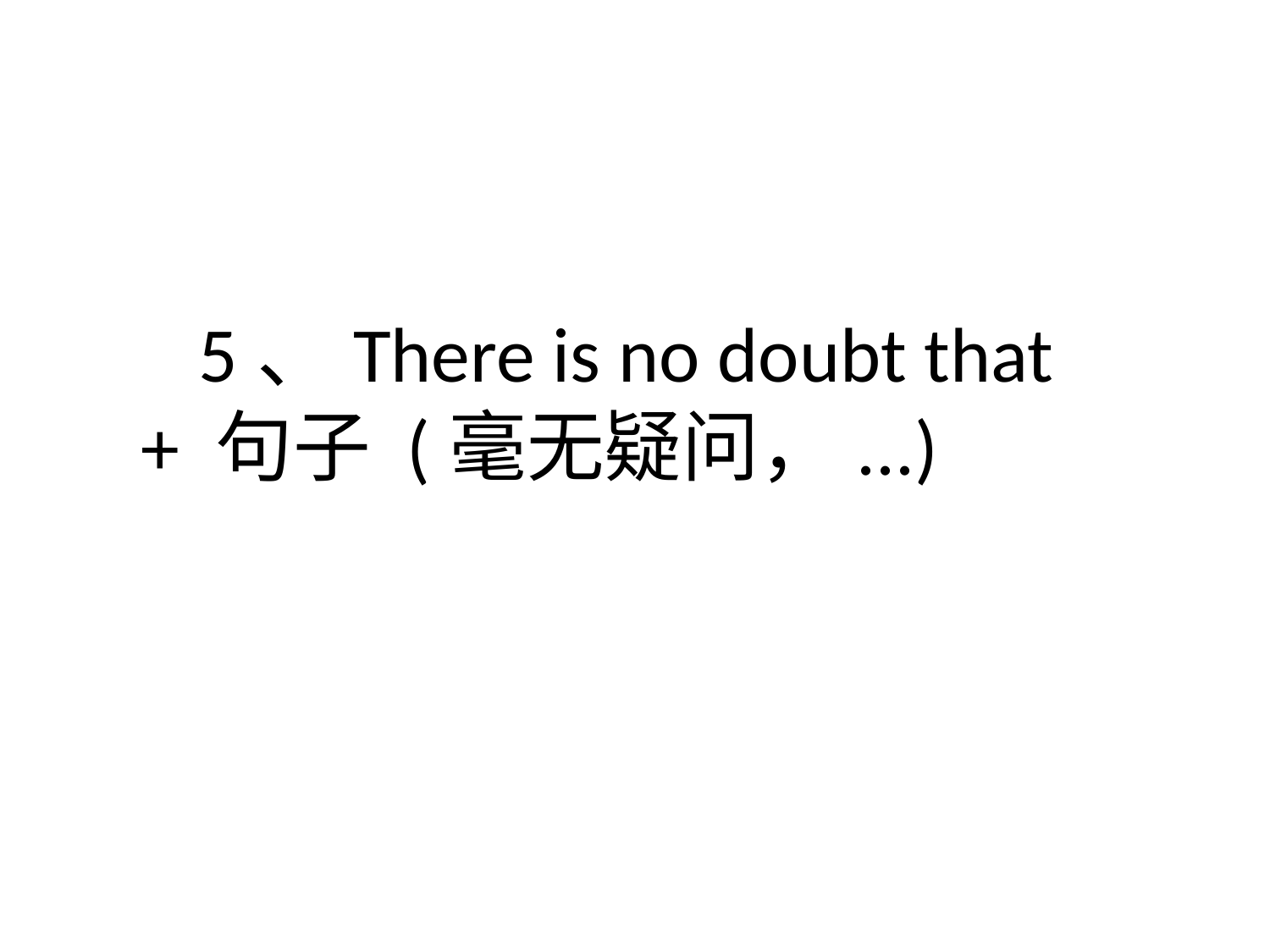

5、There is no doubt that + 句子 (毫无疑问，...)